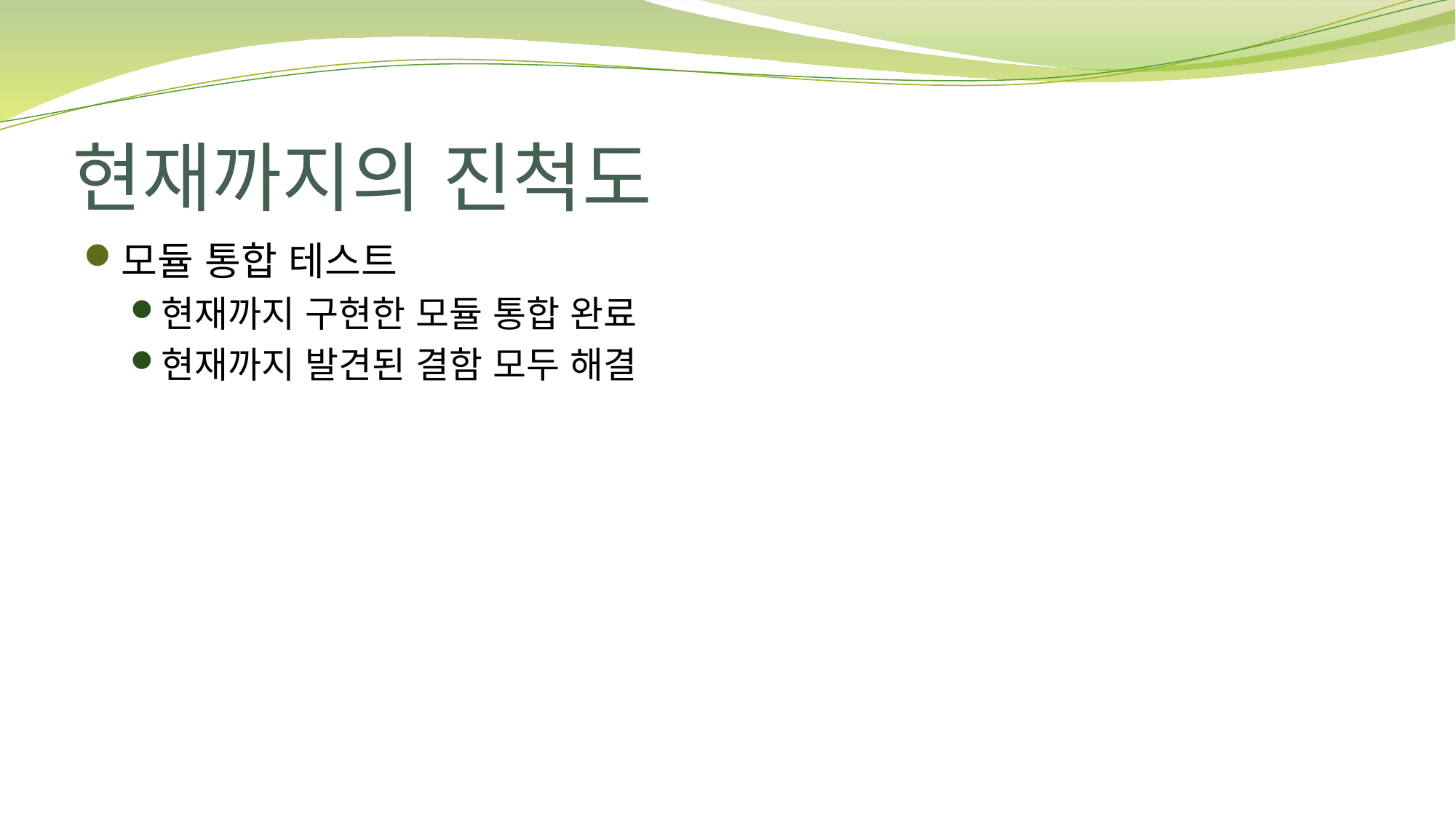

# 현재까지의 진척도
모듈 통합 테스트
현재까지 구현한 모듈 통합 완료
현재까지 발견된 결함 모두 해결